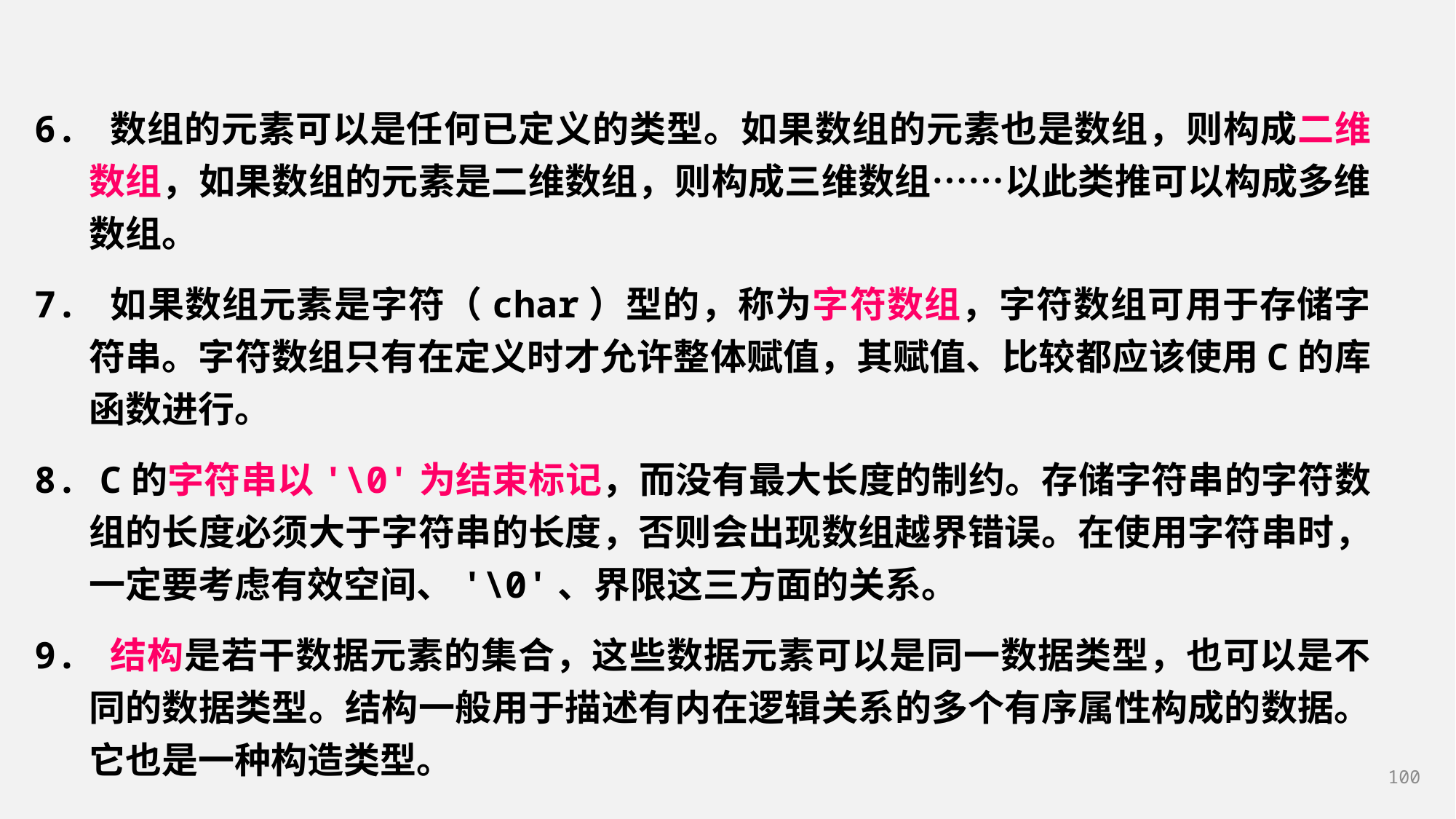

6. 数组的元素可以是任何已定义的类型。如果数组的元素也是数组，则构成二维数组，如果数组的元素是二维数组，则构成三维数组……以此类推可以构成多维数组。
7. 如果数组元素是字符（char）型的，称为字符数组，字符数组可用于存储字符串。字符数组只有在定义时才允许整体赋值，其赋值、比较都应该使用C的库函数进行。
8. C的字符串以'\0'为结束标记，而没有最大长度的制约。存储字符串的字符数组的长度必须大于字符串的长度，否则会出现数组越界错误。在使用字符串时，一定要考虑有效空间、'\0'、界限这三方面的关系。
9. 结构是若干数据元素的集合，这些数据元素可以是同一数据类型，也可以是不同的数据类型。结构一般用于描述有内在逻辑关系的多个有序属性构成的数据。它也是一种构造类型。
100